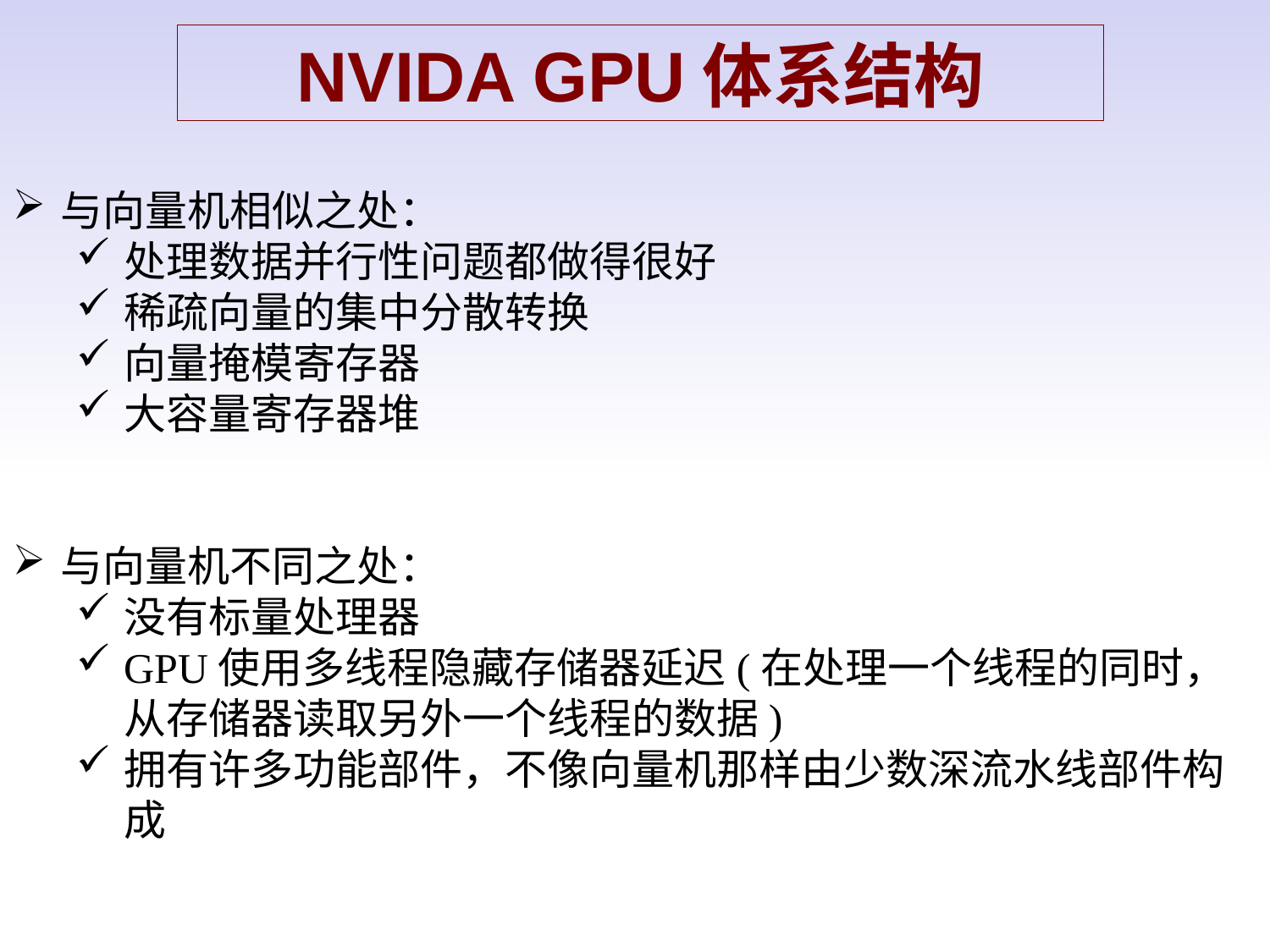

NVIDA GPU体系结构
与向量机相似之处：
处理数据并行性问题都做得很好
稀疏向量的集中分散转换
向量掩模寄存器
大容量寄存器堆

与向量机不同之处：
没有标量处理器
GPU使用多线程隐藏存储器延迟(在处理一个线程的同时，从存储器读取另外一个线程的数据)
拥有许多功能部件，不像向量机那样由少数深流水线部件构成